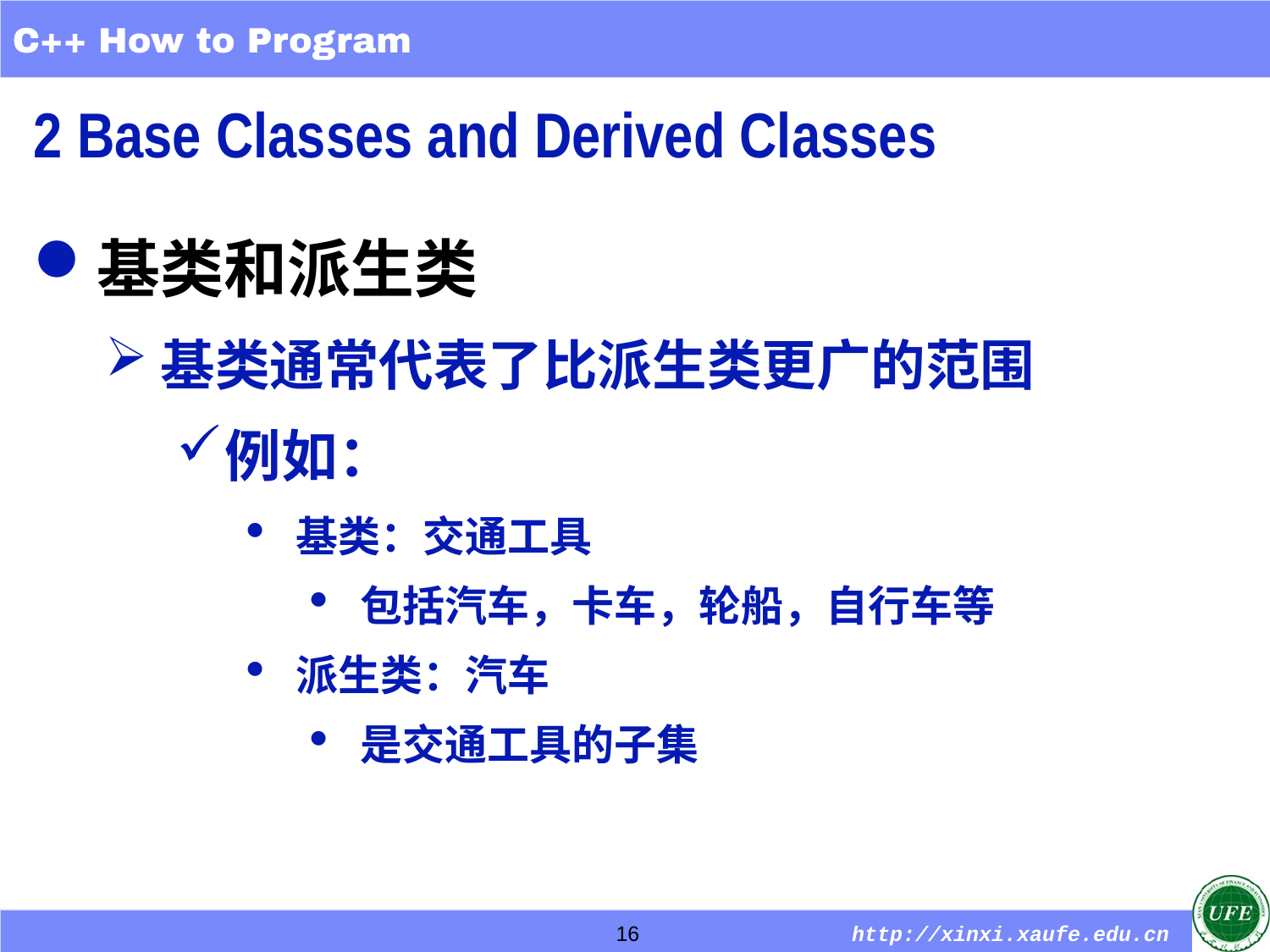

2 Base Classes and Derived Classes
基类和派生类
基类通常代表了比派生类更广的范围
例如：
基类：交通工具
包括汽车，卡车，轮船，自行车等
派生类：汽车
是交通工具的子集
16